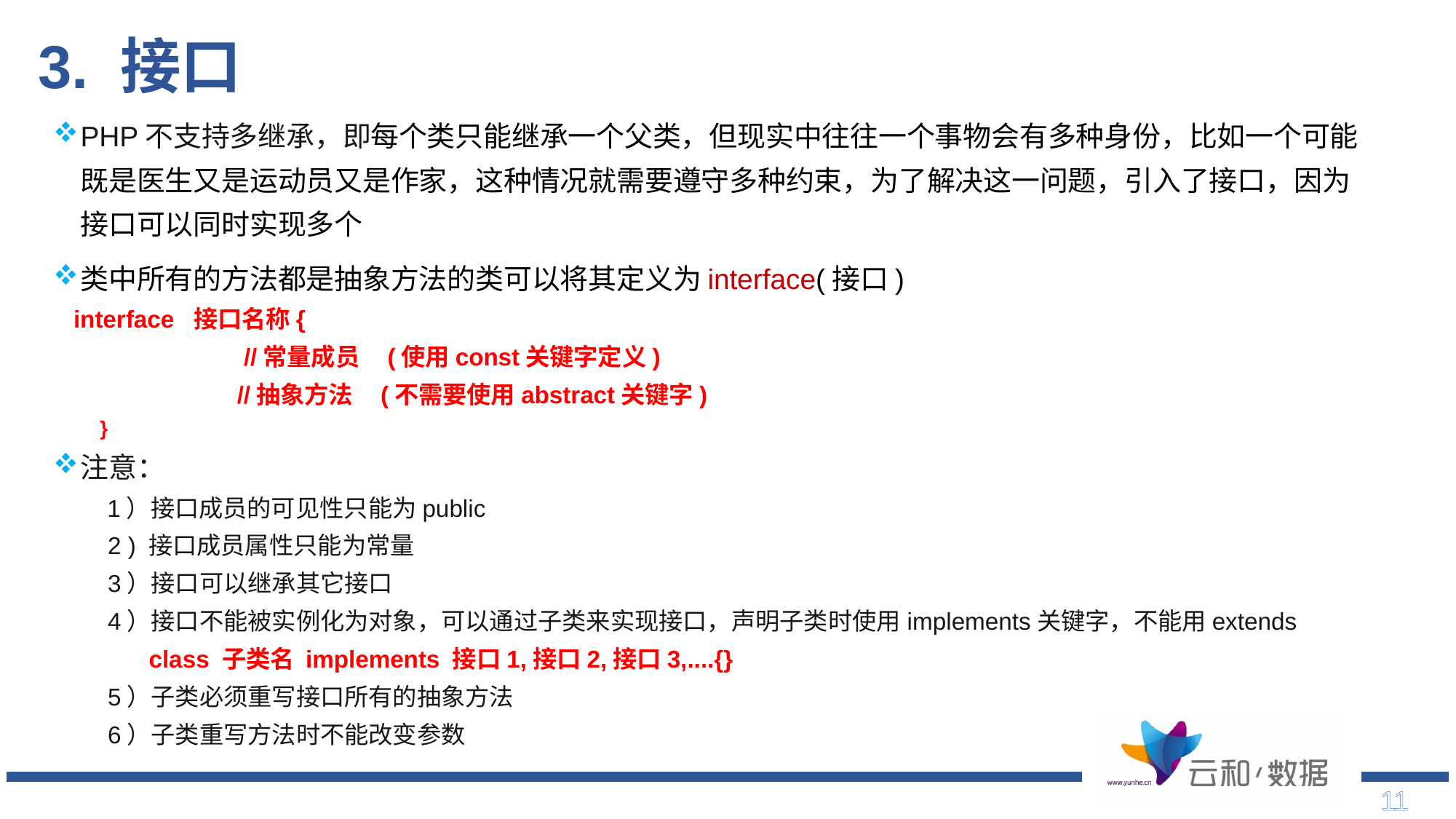

# 3. 接口
PHP不支持多继承，即每个类只能继承一个父类，但现实中往往一个事物会有多种身份，比如一个可能既是医生又是运动员又是作家，这种情况就需要遵守多种约束，为了解决这一问题，引入了接口，因为接口可以同时实现多个
类中所有的方法都是抽象方法的类可以将其定义为interface(接口)
   interface  接口名称{
		      //常量成员    (使用const关键字定义)
		     //抽象方法    (不需要使用abstract关键字)
	 }
注意：
        1）接口成员的可见性只能为public
2 ) 接口成员属性只能为常量
3）接口可以继承其它接口
4）接口不能被实例化为对象，可以通过子类来实现接口，声明子类时使用implements关键字，不能用extends
	class 子类名 implements 接口1,接口2,接口3,....{}
5）子类必须重写接口所有的抽象方法
6）子类重写方法时不能改变参数